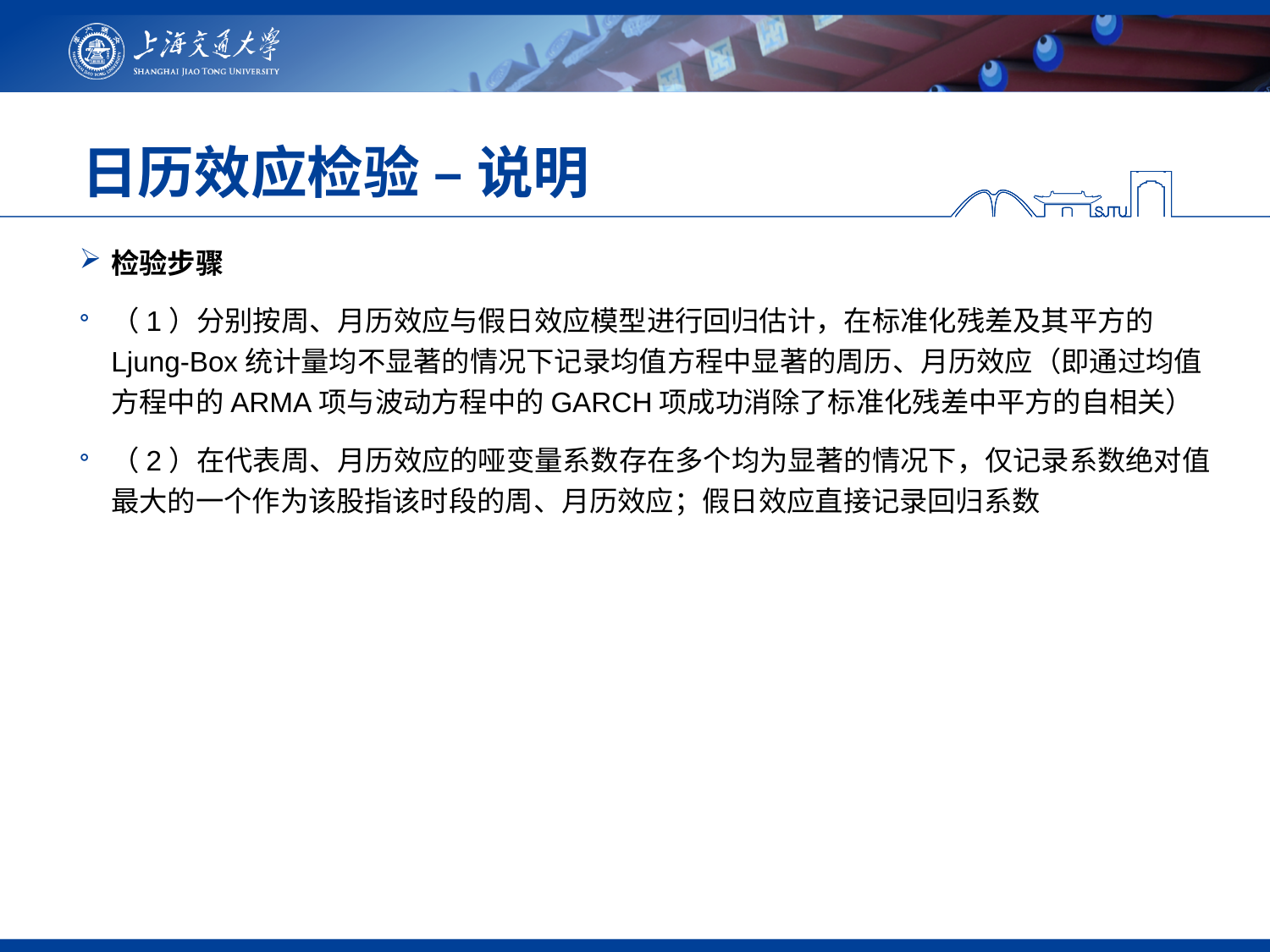

# 日历效应检验 – 说明
检验步骤
（1）分别按周、月历效应与假日效应模型进行回归估计，在标准化残差及其平方的Ljung-Box统计量均不显著的情况下记录均值方程中显著的周历、月历效应（即通过均值方程中的ARMA项与波动方程中的GARCH项成功消除了标准化残差中平方的自相关）
（2）在代表周、月历效应的哑变量系数存在多个均为显著的情况下，仅记录系数绝对值最大的一个作为该股指该时段的周、月历效应；假日效应直接记录回归系数